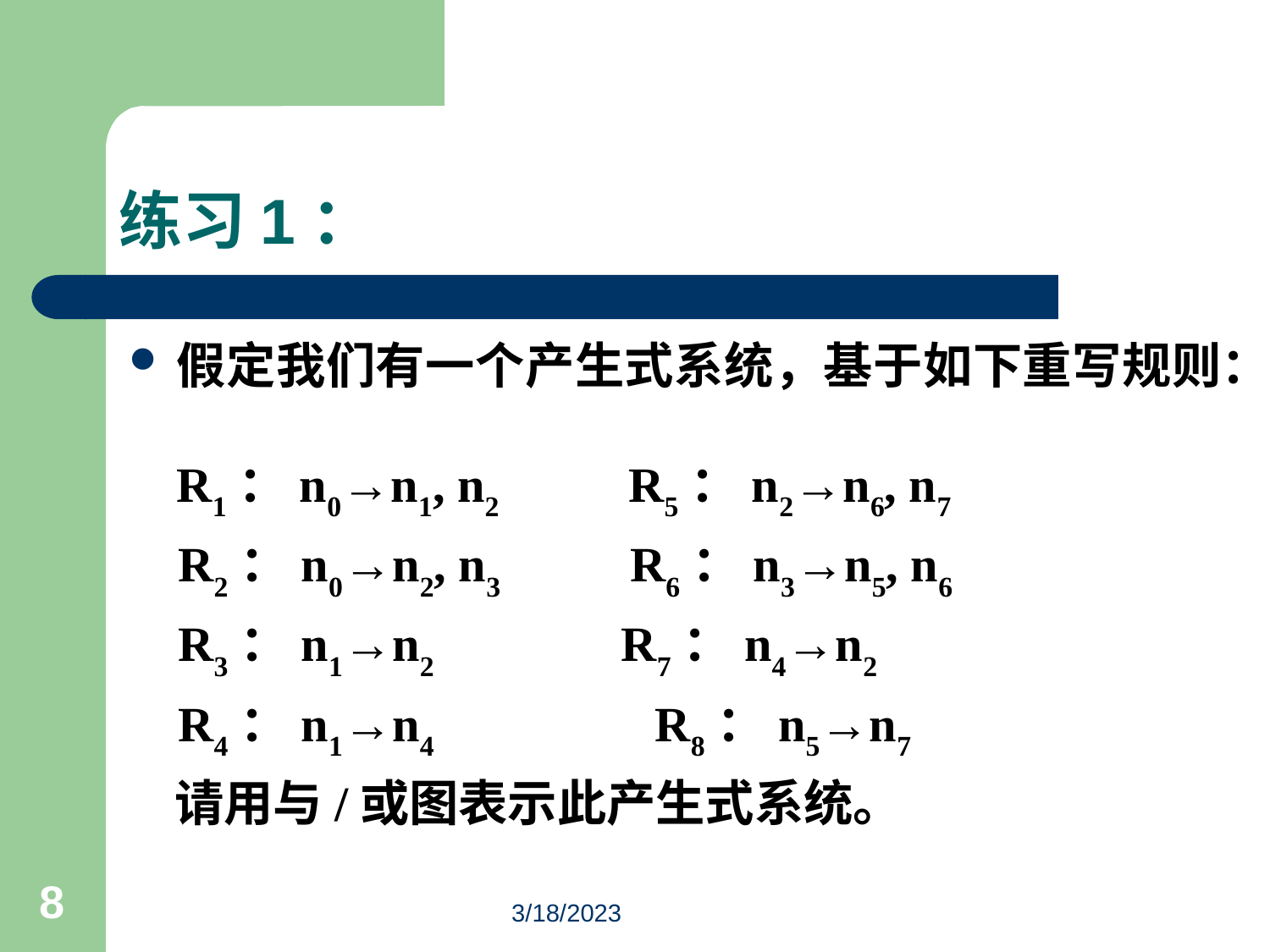

# 练习1：
假定我们有一个产生式系统，基于如下重写规则：
R1：n0→n1, n2                  R5：n2→n6, n7
    R2：n0→n2, n3                  R6：n3→n5, n6
    R3：n1→n2                          R7：n4→n2
    R4：n1→n4                  R8：n5→n7
   请用与/或图表示此产生式系统。
8
3/18/2023